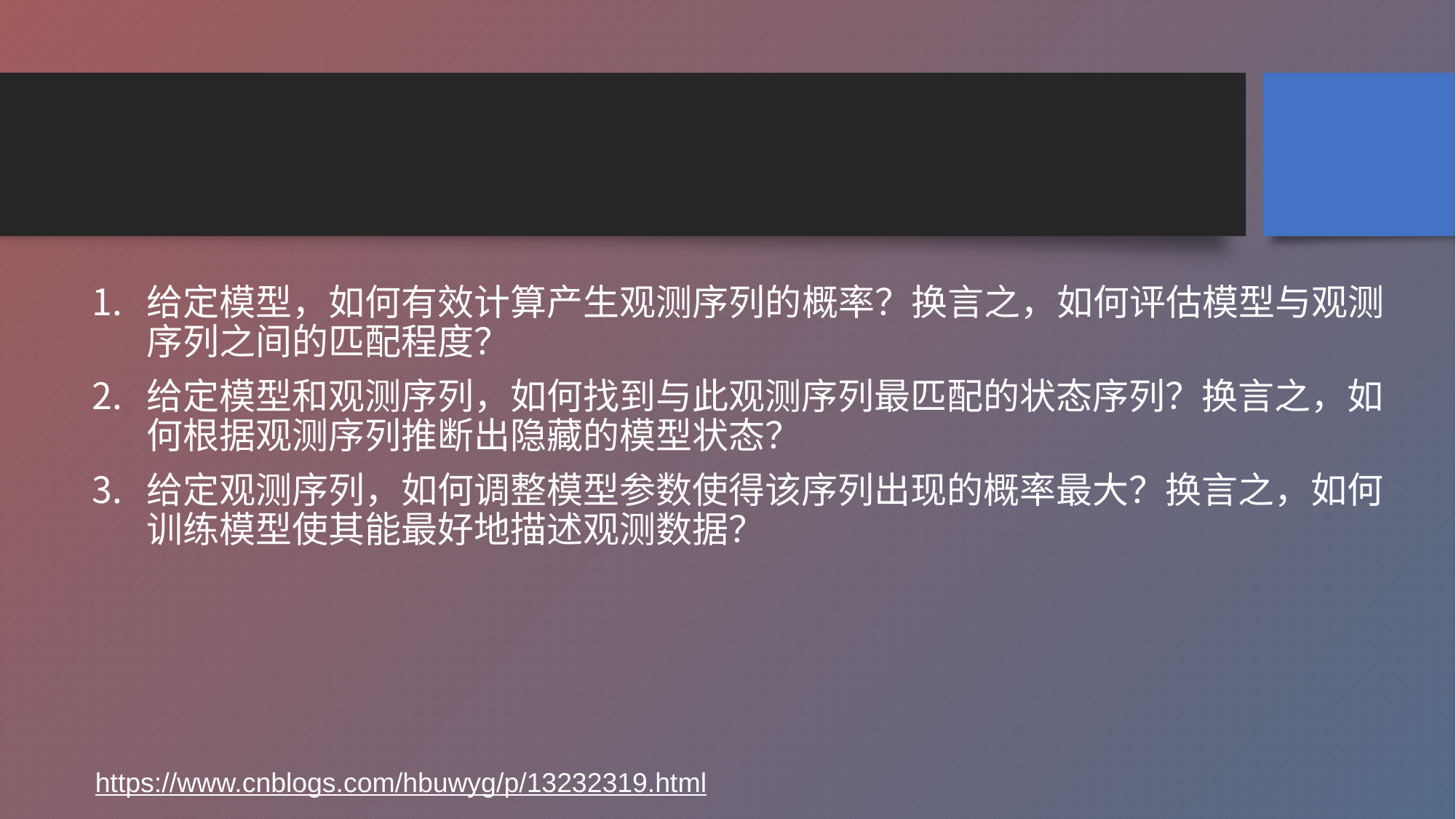

#
给定模型，如何有效计算产生观测序列的概率？换言之，如何评估模型与观测序列之间的匹配程度？
给定模型和观测序列，如何找到与此观测序列最匹配的状态序列？换言之，如何根据观测序列推断出隐藏的模型状态？
给定观测序列，如何调整模型参数使得该序列出现的概率最大？换言之，如何训练模型使其能最好地描述观测数据？

https://www.cnblogs.com/hbuwyg/p/13232319.html